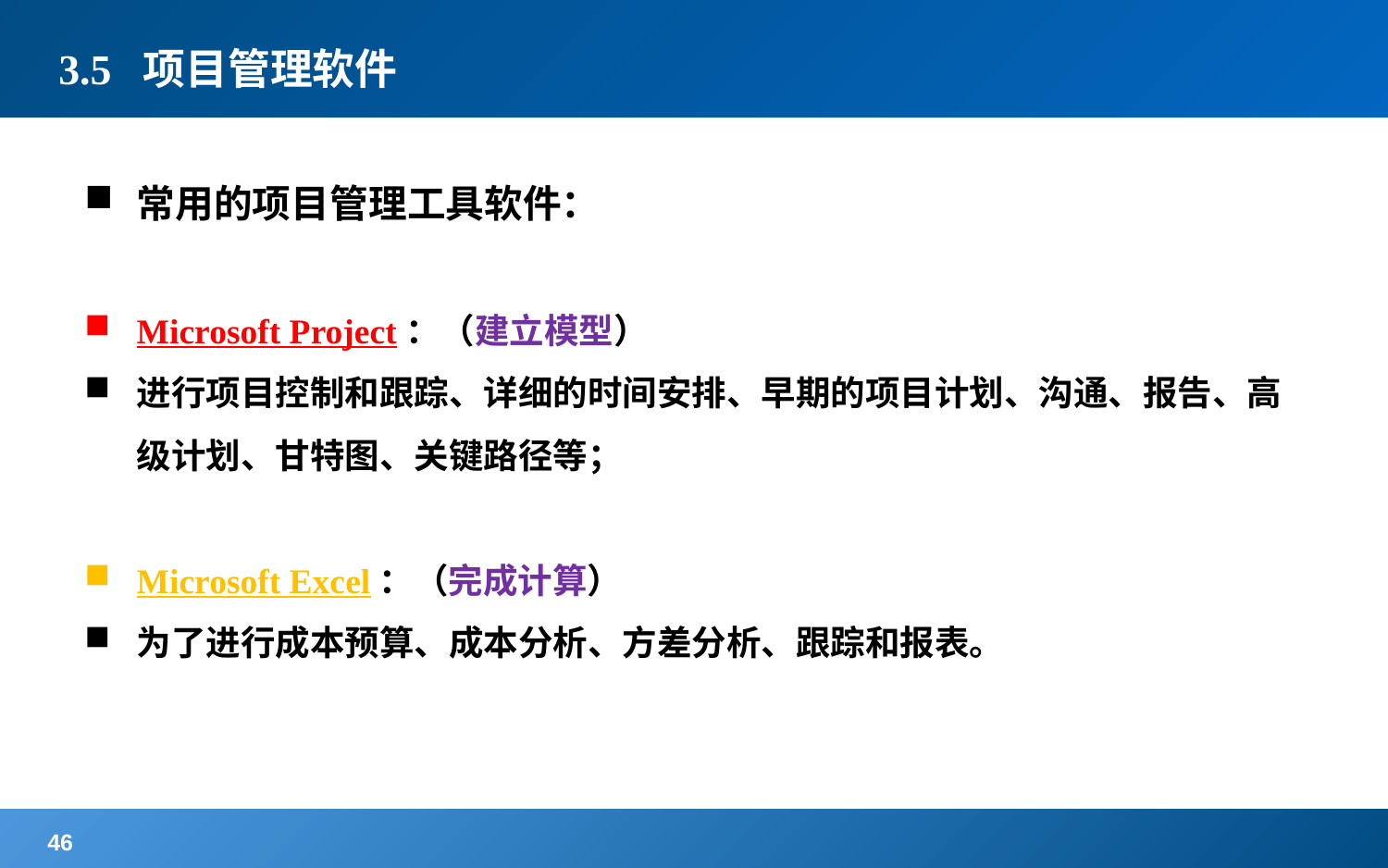

# 3.5  项目管理软件
常用的项目管理工具软件：

Microsoft Project：（建立模型）
进行项目控制和跟踪、详细的时间安排、早期的项目计划、沟通、报告、高级计划、甘特图、关键路径等；

Microsoft Excel：（完成计算）
为了进行成本预算、成本分析、方差分析、跟踪和报表。